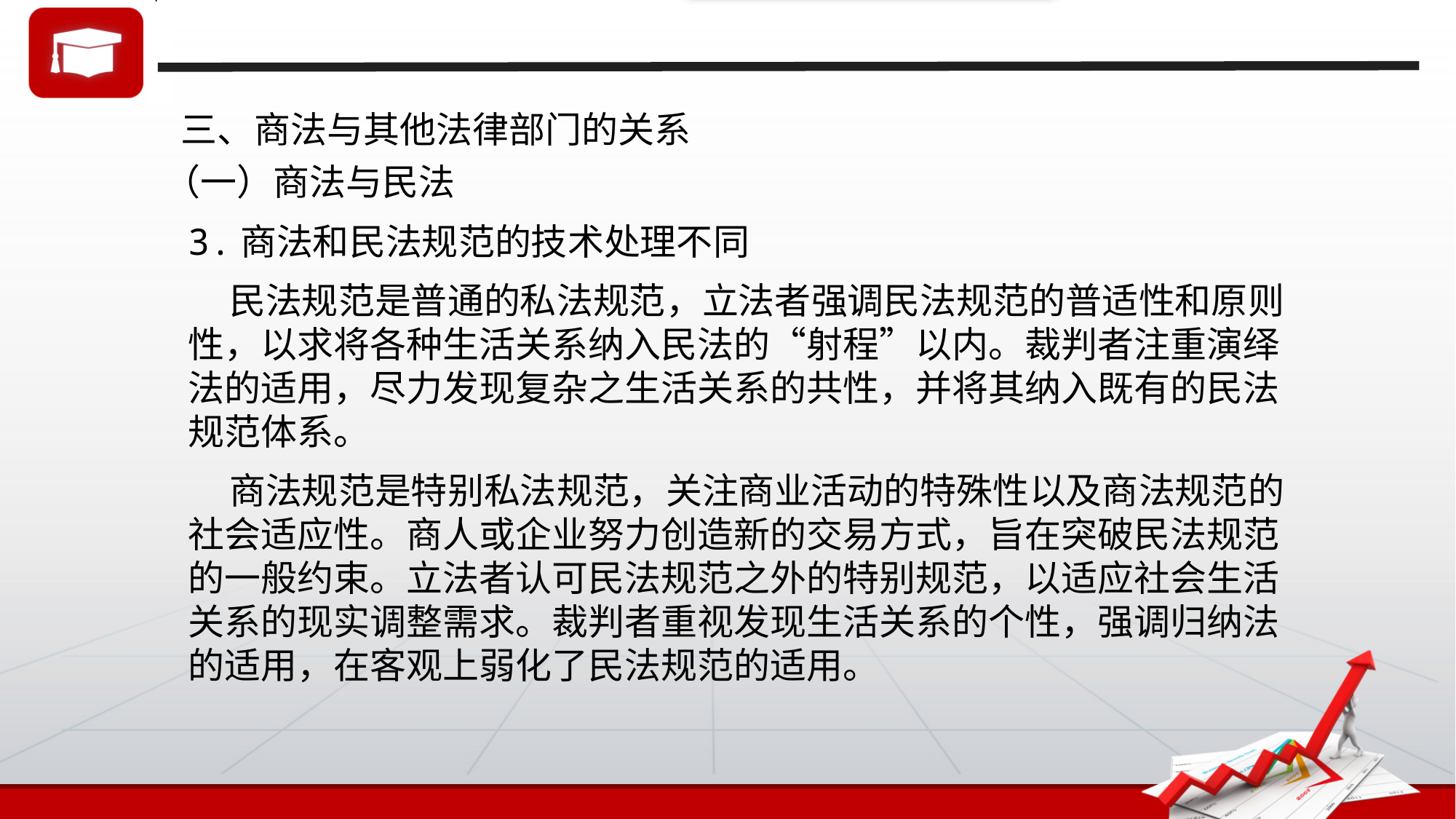

三、商法与其他法律部门的关系
（一）商法与民法
3.商法和民法规范的技术处理不同
    民法规范是普通的私法规范，立法者强调民法规范的普适性和原则性，以求将各种生活关系纳入民法的“射程”以内。裁判者注重演绎法的适用，尽力发现复杂之生活关系的共性，并将其纳入既有的民法规范体系。
    商法规范是特别私法规范，关注商业活动的特殊性以及商法规范的社会适应性。商人或企业努力创造新的交易方式，旨在突破民法规范的一般约束。立法者认可民法规范之外的特别规范，以适应社会生活关系的现实调整需求。裁判者重视发现生活关系的个性，强调归纳法的适用，在客观上弱化了民法规范的适用。